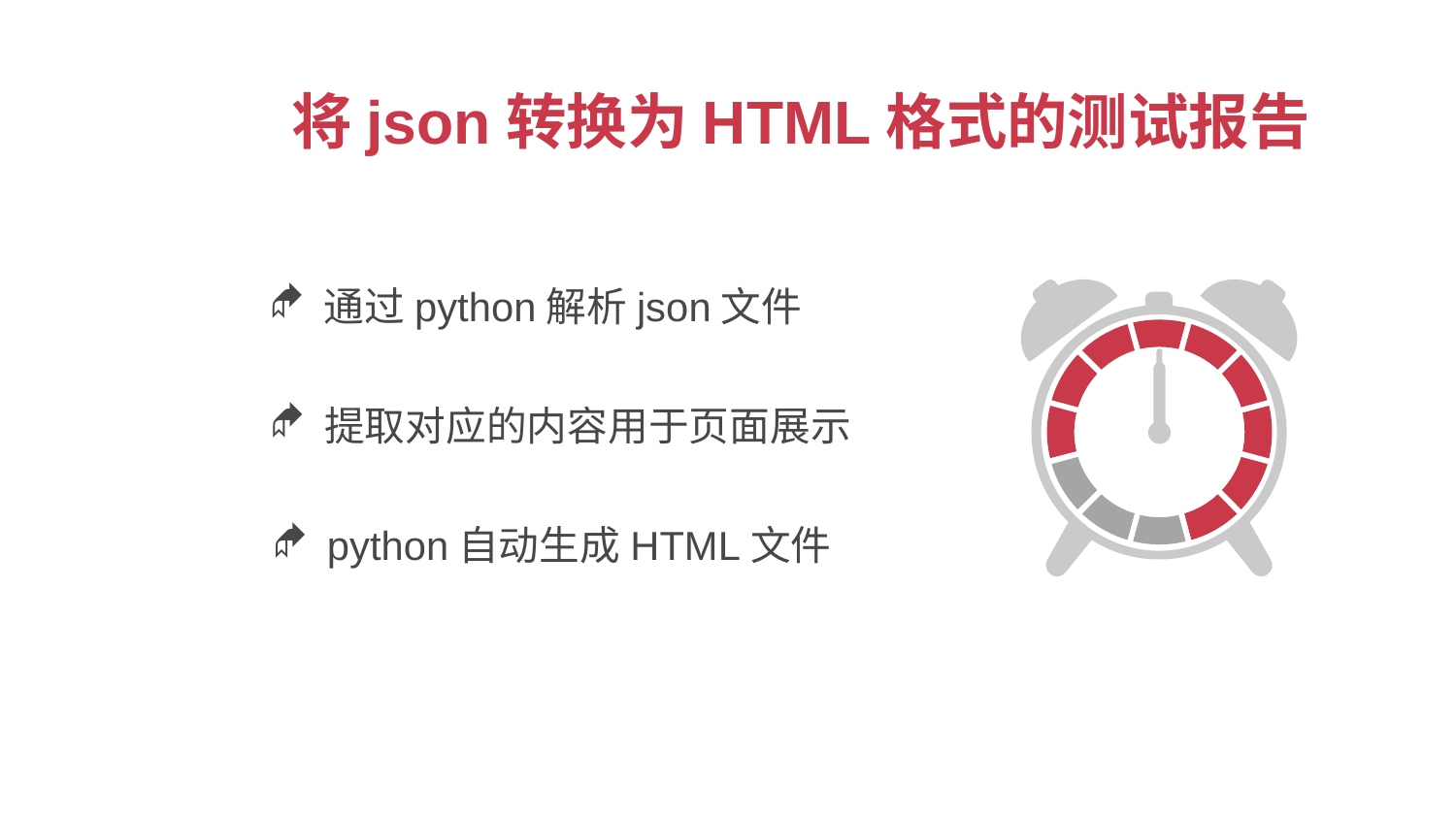

将json转换为HTML格式的测试报告
通过python解析json文件

提取对应的内容用于页面展示
python自动生成HTML文件